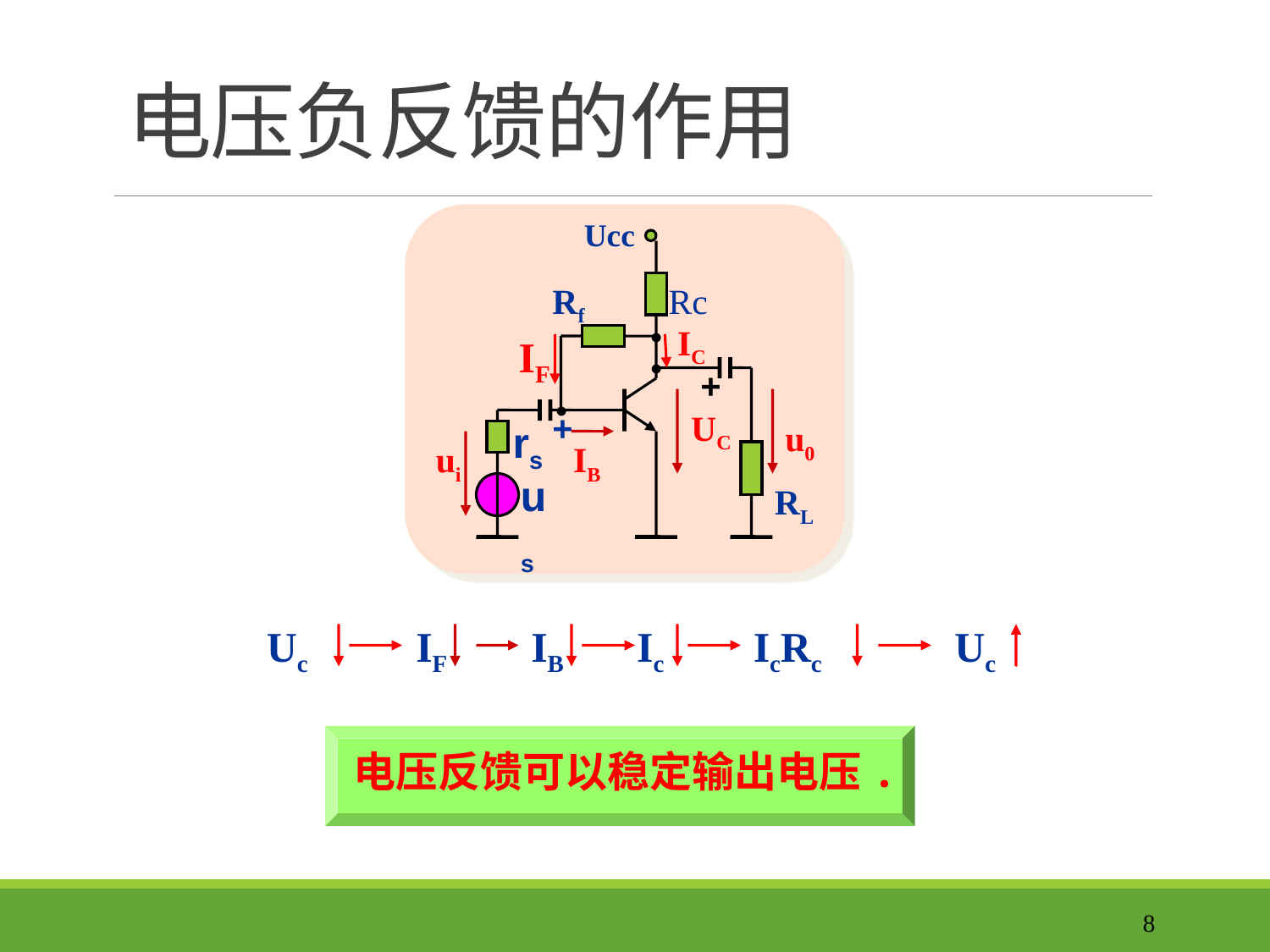

# 电压负反馈的作用

Ucc

Rf

Rc
·
IC
IF

·

+

·

+
UC

rs

u0

ui

IB

us

RL

Uc

IF

IB

Ic

IcRc

Uc

电压反馈可以稳定输出电压.
8